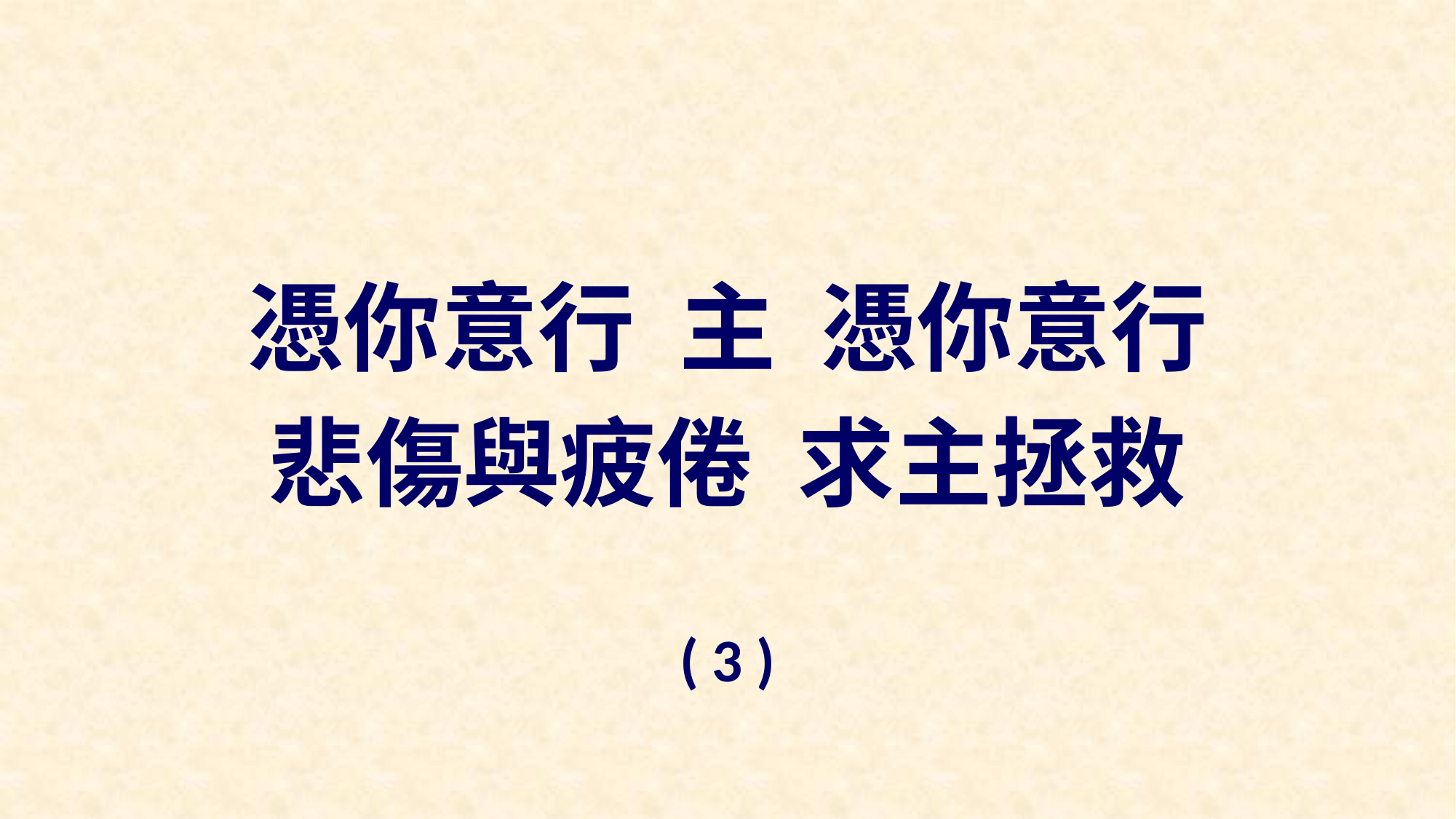

憑你意行  主  憑你意行
悲傷與疲倦  求主拯救
( 3 )